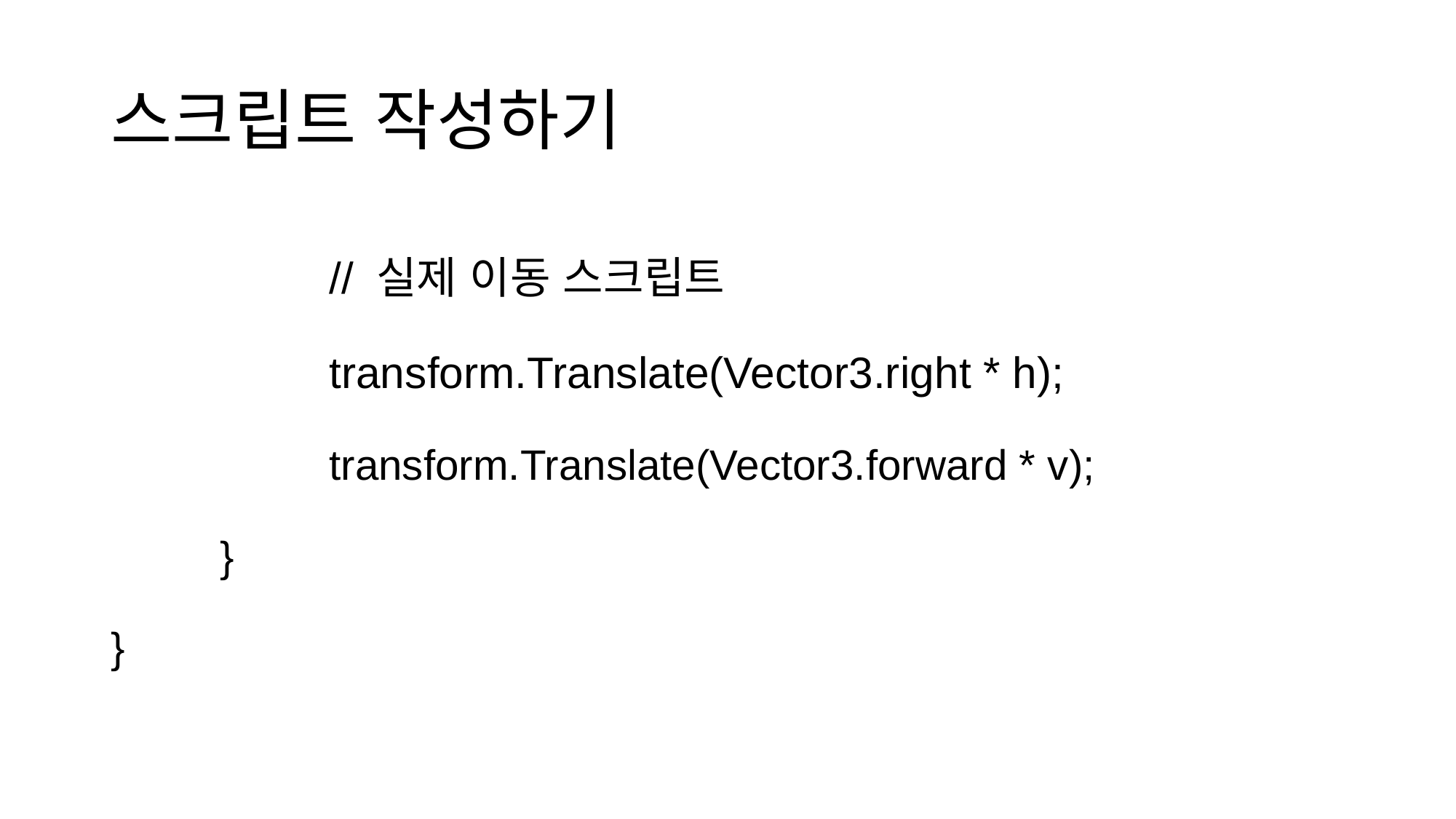

# 스크립트 작성하기
		// 실제 이동 스크립트
		transform.Translate(Vector3.right * h);
		transform.Translate(Vector3.forward * v);
	}
}